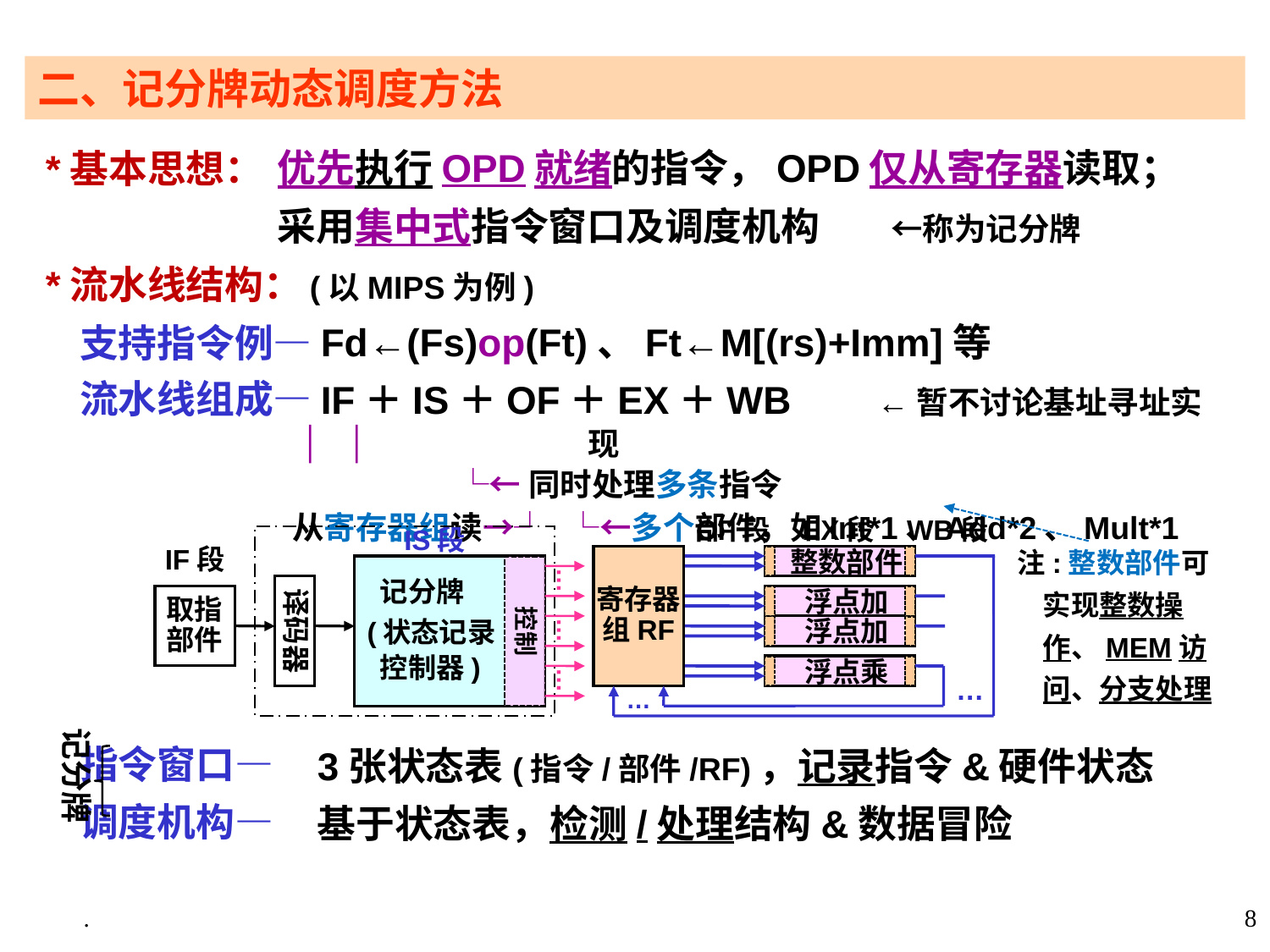

二、记分牌动态调度方法
 *基本思想：

 *流水线结构：
    支持指令例—
    流水线组成—
                              │   │

    指令窗口—
    调度机构—
优先执行OPD就绪的指令，OPD仅从寄存器读取；
采用集中式指令窗口及调度机构        ←称为记分牌
   (以MIPS为例)
    Fd←(Fs)op(Ft)、Ft←M[(rs)+Imm]等
    IF＋IS＋OF＋EX＋WB        ←暂不讨论基址寻址实现
                         └←同时处理多条指令
 从寄存器组读→┘   └←多个部件，如Int*1、Add*2、Mult*1
OF段    EX段    WB段
IS段

注:整数部件可实现整数操作、MEM访问、分支处理
 整数部件
IF段
寄存器组RF

 记分牌
(状态记录
 控制器)
控制

…
译码器
 浮点加
取指部件

 浮点加

…

 浮点乘

…

…

…

记分牌

3张状态表(指令/部件/RF)，记录指令&硬件状态
基于状态表，检测/处理结构&数据冒险
.
8